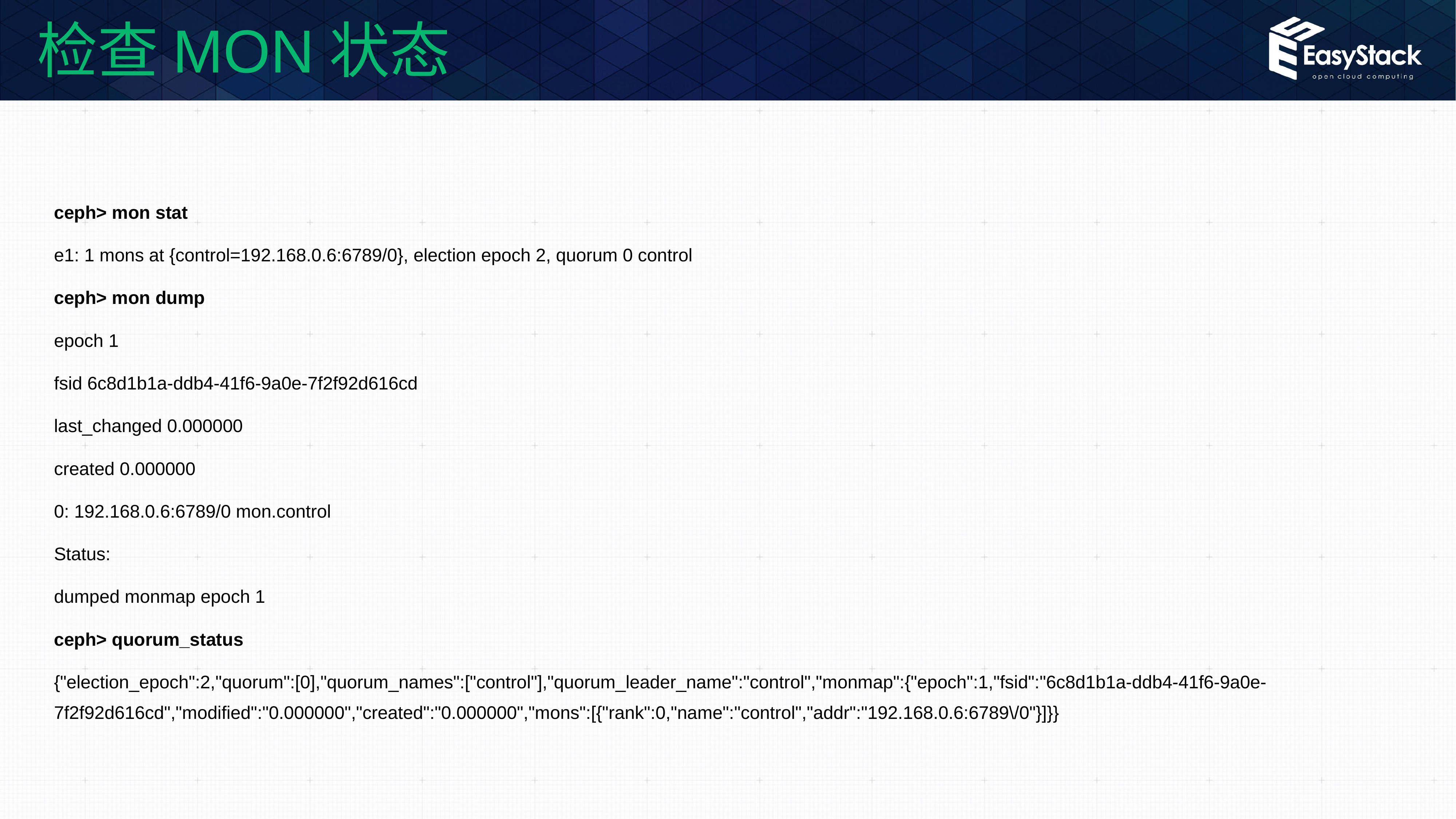

# 检查MON状态
ceph> mon stat
e1: 1 mons at {control=192.168.0.6:6789/0}, election epoch 2, quorum 0 control
ceph> mon dump
epoch 1
fsid 6c8d1b1a-ddb4-41f6-9a0e-7f2f92d616cd
last_changed 0.000000
created 0.000000
0: 192.168.0.6:6789/0 mon.control
Status:
dumped monmap epoch 1
ceph> quorum_status
{"election_epoch":2,"quorum":[0],"quorum_names":["control"],"quorum_leader_name":"control","monmap":{"epoch":1,"fsid":"6c8d1b1a-ddb4-41f6-9a0e-7f2f92d616cd","modified":"0.000000","created":"0.000000","mons":[{"rank":0,"name":"control","addr":"192.168.0.6:6789\/0"}]}}